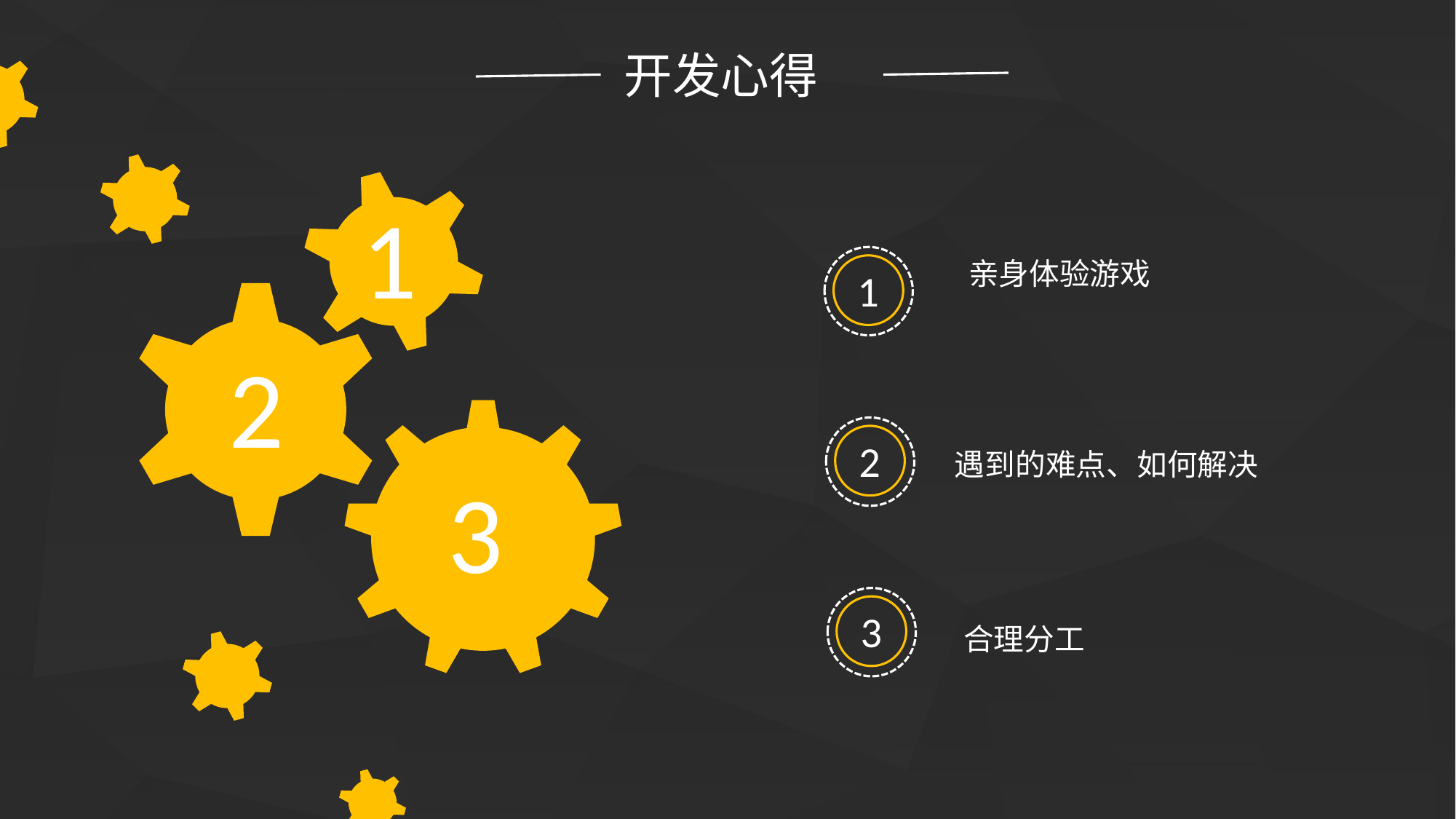

开发心得

1

亲身体验游戏

1

2

2
遇到的难点、如何解决
3

3
合理分工